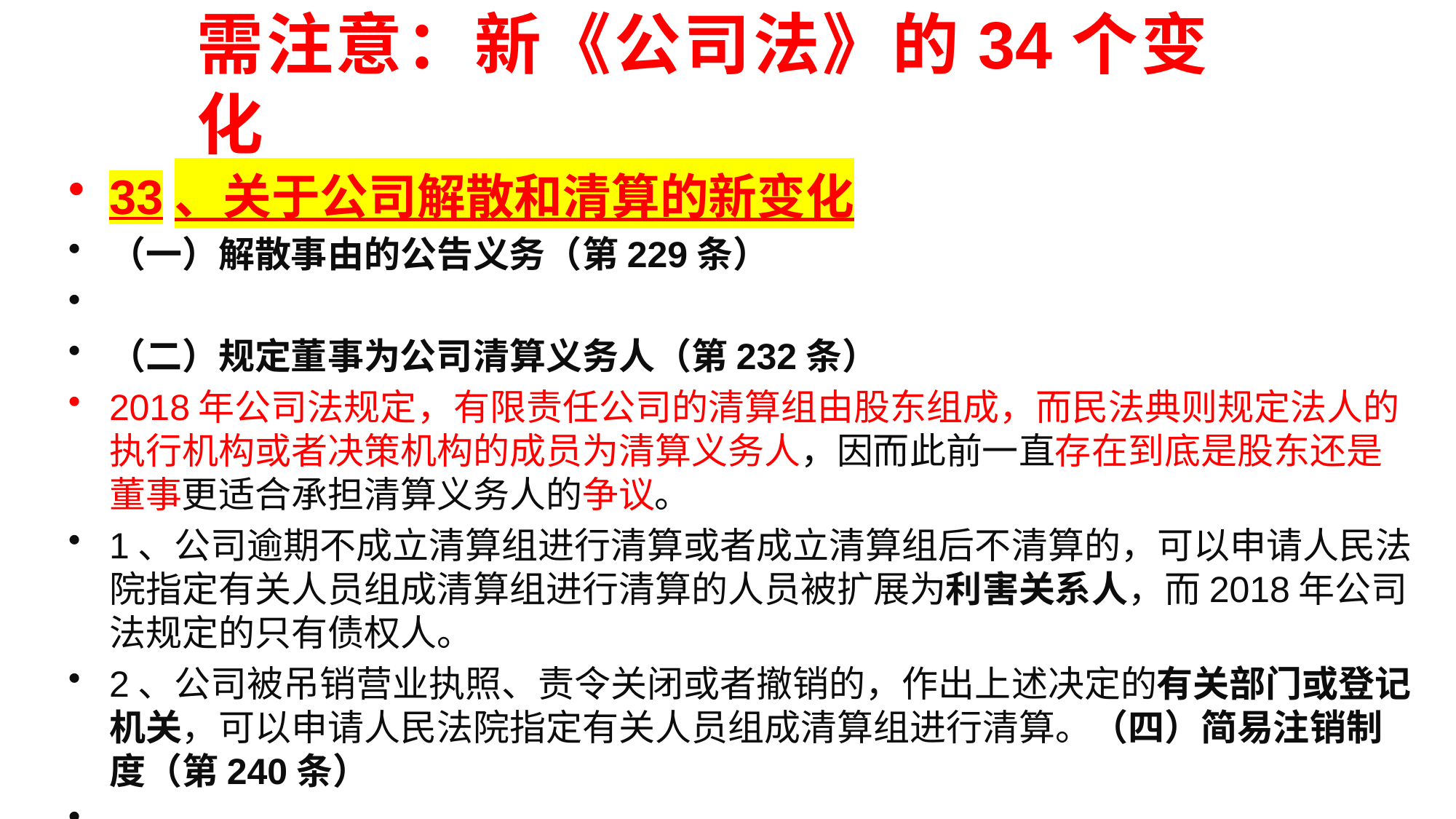

# 需注意：新《公司法》的34个变化
33、关于公司解散和清算的新变化
（一）解散事由的公告义务（第229条）

（二）规定董事为公司清算义务人（第232条）
2018年公司法规定，有限责任公司的清算组由股东组成，而民法典则规定法人的执行机构或者决策机构的成员为清算义务人，因而此前一直存在到底是股东还是董事更适合承担清算义务人的争议。
1、公司逾期不成立清算组进行清算或者成立清算组后不清算的，可以申请人民法院指定有关人员组成清算组进行清算的人员被扩展为利害关系人，而2018年公司法规定的只有债权人。
2、公司被吊销营业执照、责令关闭或者撤销的，作出上述决定的有关部门或登记机关，可以申请人民法院指定有关人员组成清算组进行清算。（四）简易注销制度（第240条）